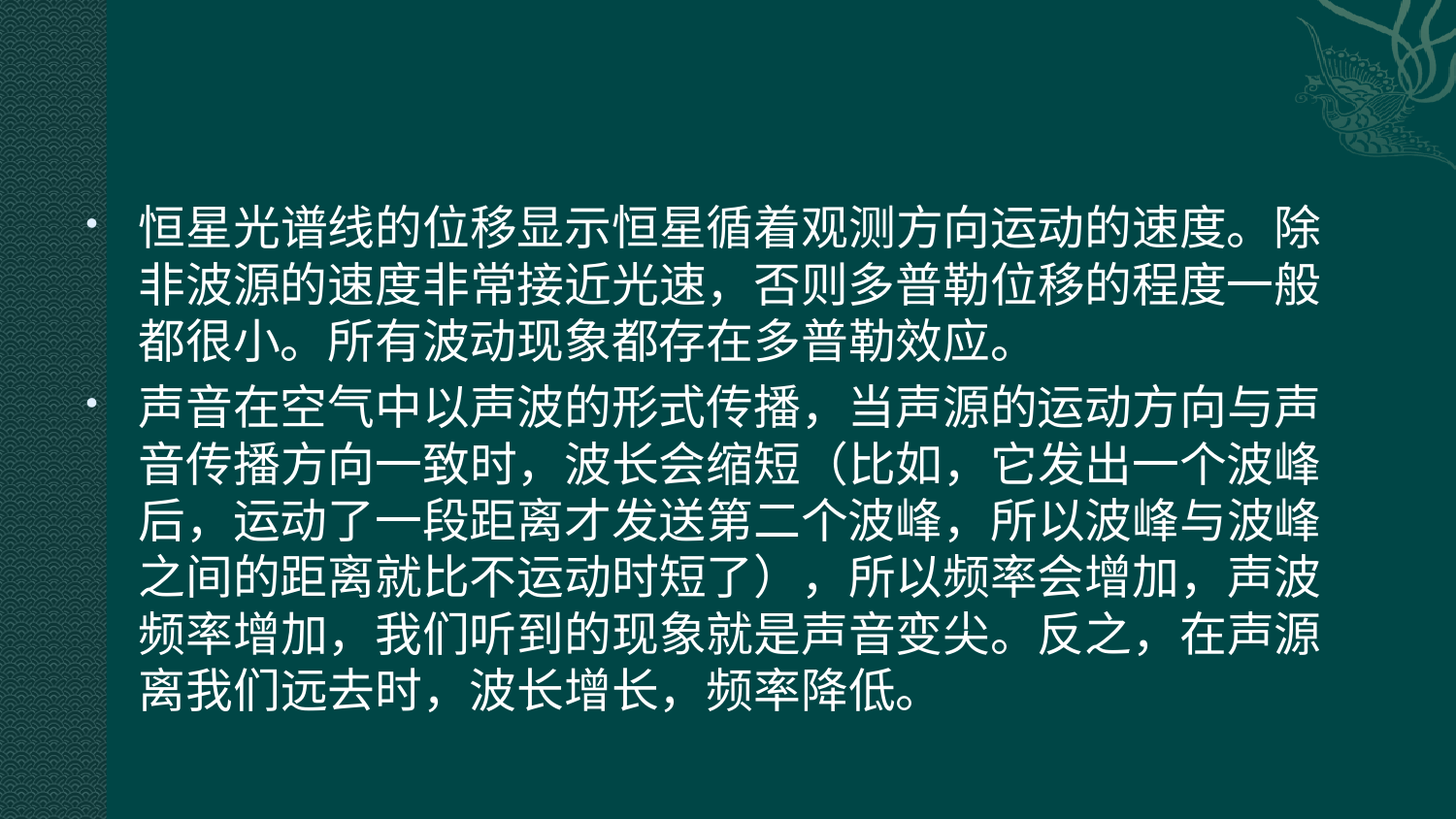

#
恒星光谱线的位移显示恒星循着观测方向运动的速度。除非波源的速度非常接近光速，否则多普勒位移的程度一般都很小。所有波动现象都存在多普勒效应。
声音在空气中以声波的形式传播，当声源的运动方向与声音传播方向一致时，波长会缩短（比如，它发出一个波峰后，运动了一段距离才发送第二个波峰，所以波峰与波峰之间的距离就比不运动时短了），所以频率会增加，声波频率增加，我们听到的现象就是声音变尖。反之，在声源离我们远去时，波长增长，频率降低。